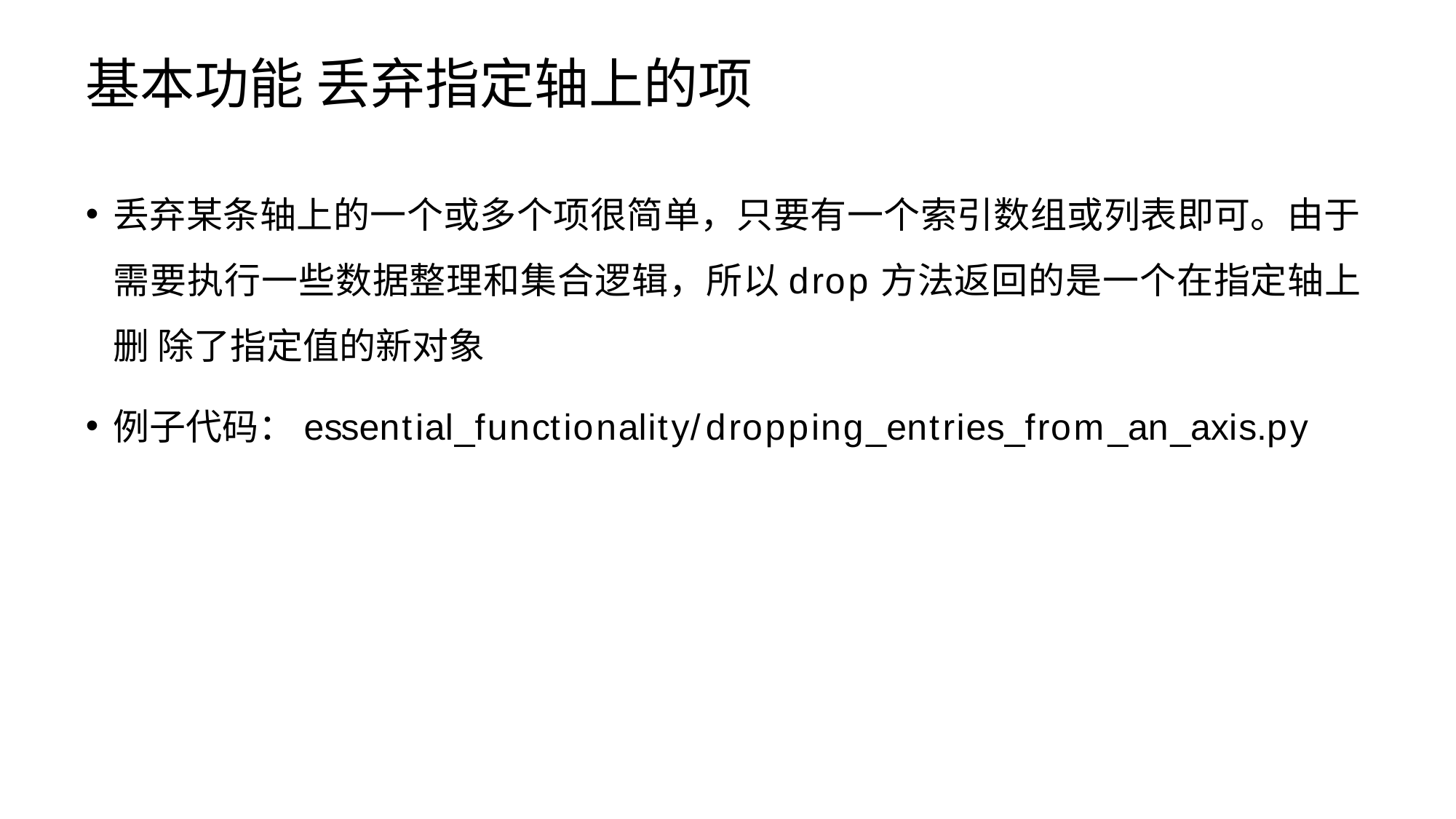

# 基本功能 丢弃指定轴上的项
丢弃某条轴上的一个或多个项很简单，只要有一个索引数组或列表即可。由于 需要执行一些数据整理和集合逻辑，所以drop方法返回的是一个在指定轴上删 除了指定值的新对象
例子代码：essential_functionality/dropping_entries_from_an_axis.py